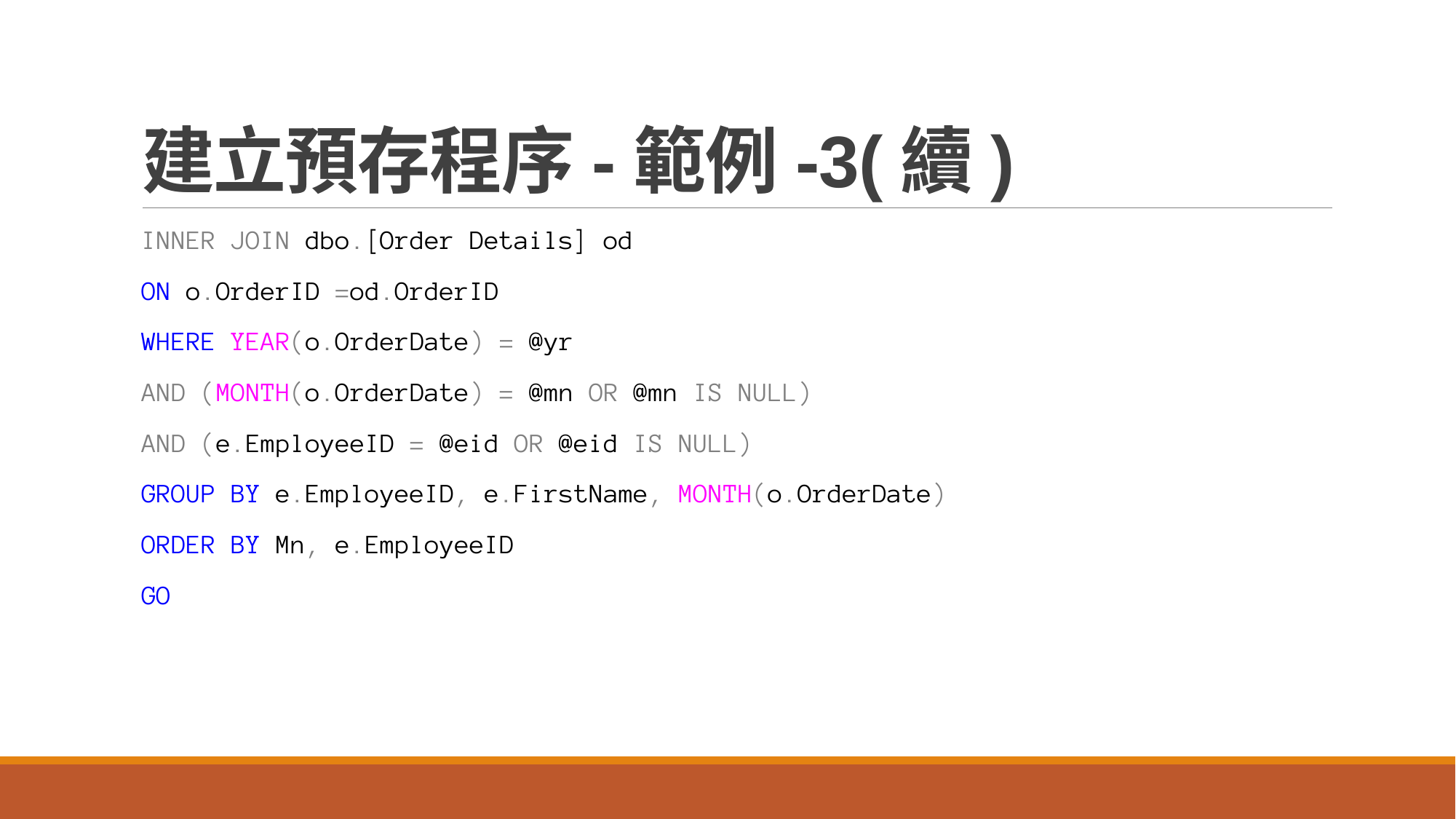

# 建立預存程序-範例-3(續)
INNER JOIN dbo.[Order Details] od
ON o.OrderID =od.OrderID
WHERE YEAR(o.OrderDate) = @yr
AND (MONTH(o.OrderDate) = @mn OR @mn IS NULL)
AND (e.EmployeeID = @eid OR @eid IS NULL)
GROUP BY e.EmployeeID, e.FirstName, MONTH(o.OrderDate)
ORDER BY Mn, e.EmployeeID
GO